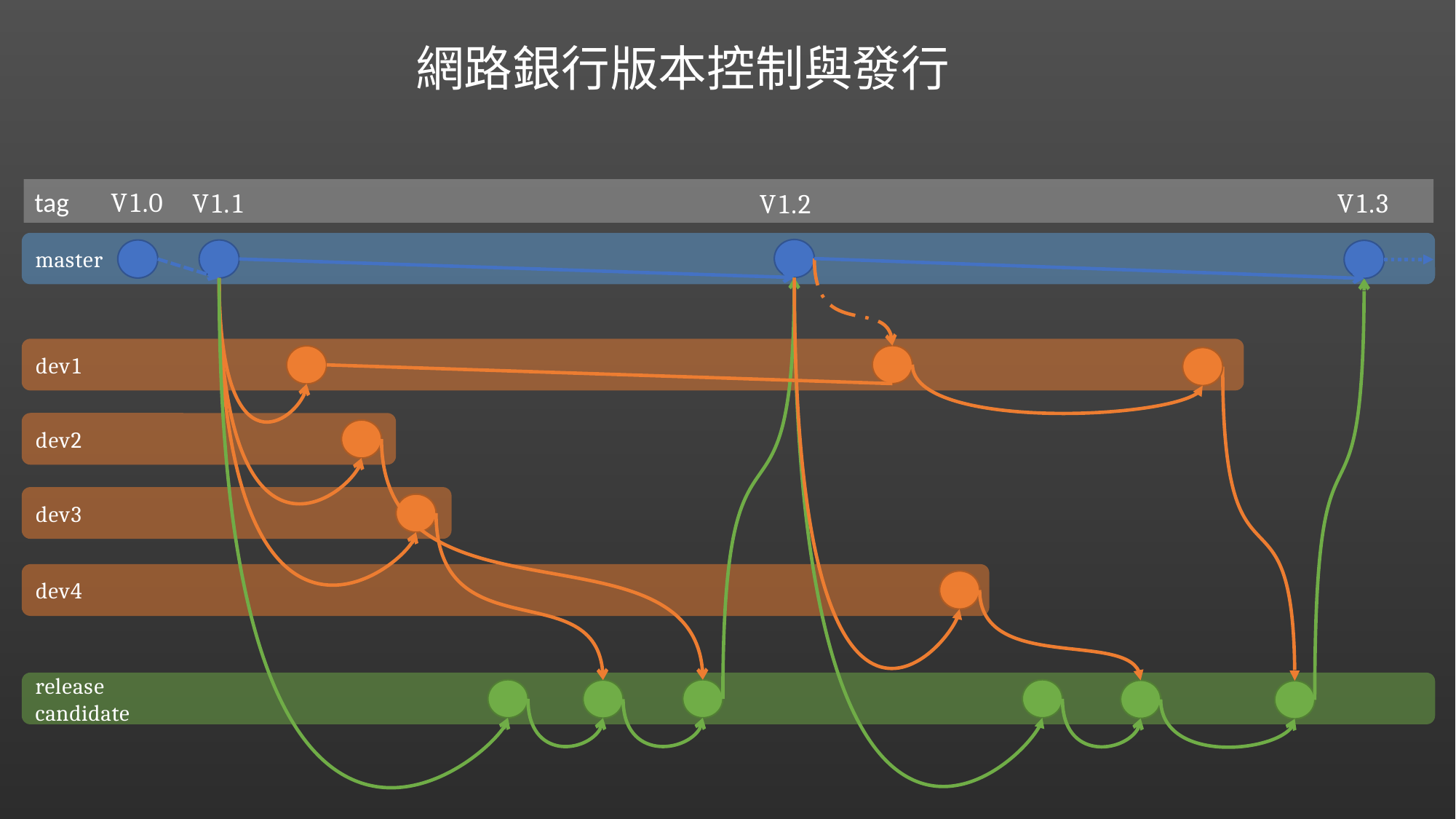

網路銀行版本控制與發行
tag
V1.0
V1.1
V1.3
V1.2
master

dev1

dev2

dev3

dev4

release
candidate